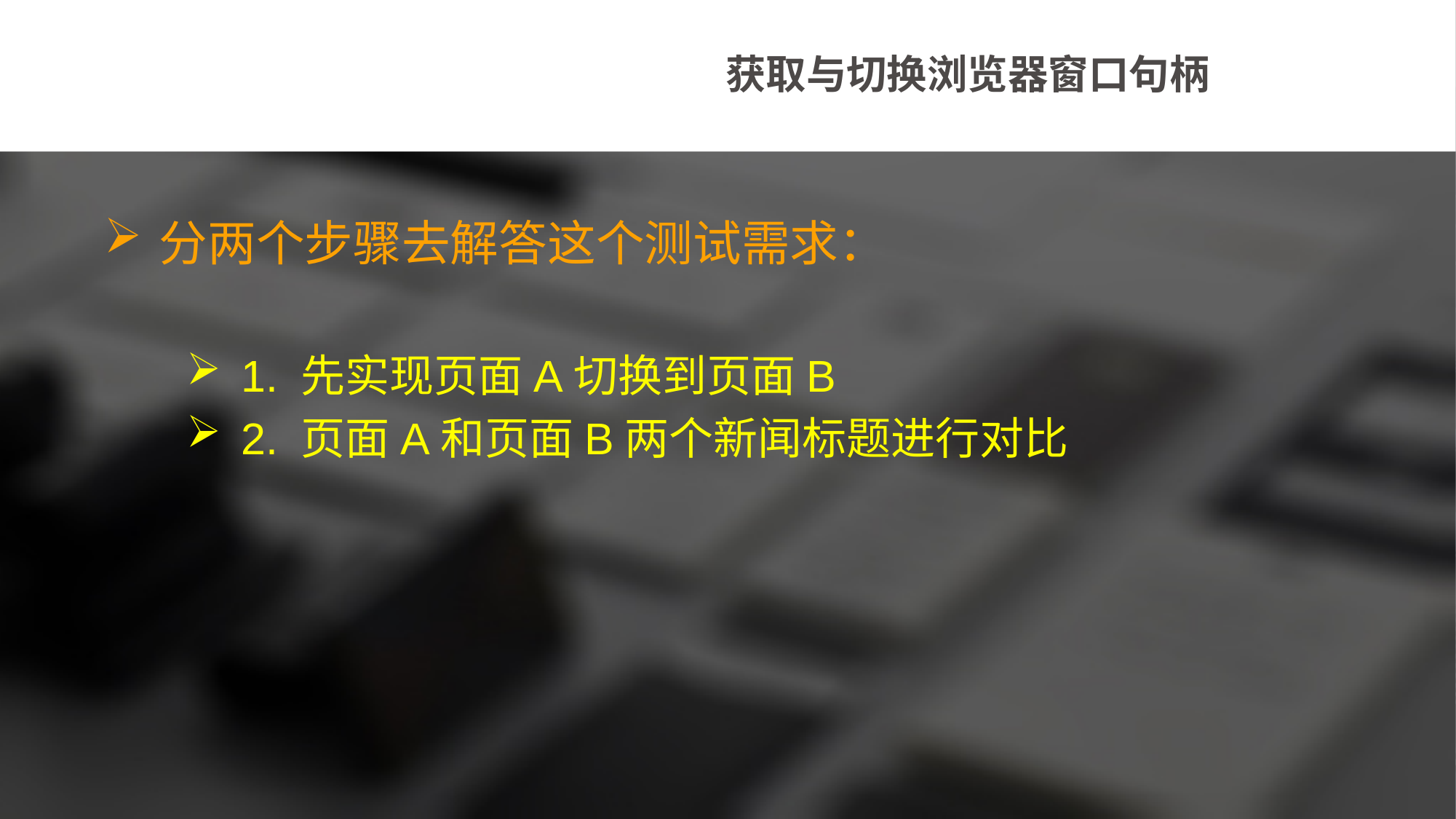

获取与切换浏览器窗口句柄
分两个步骤去解答这个测试需求：

1. 先实现页面A切换到页面B
2. 页面A和页面B两个新闻标题进行对比